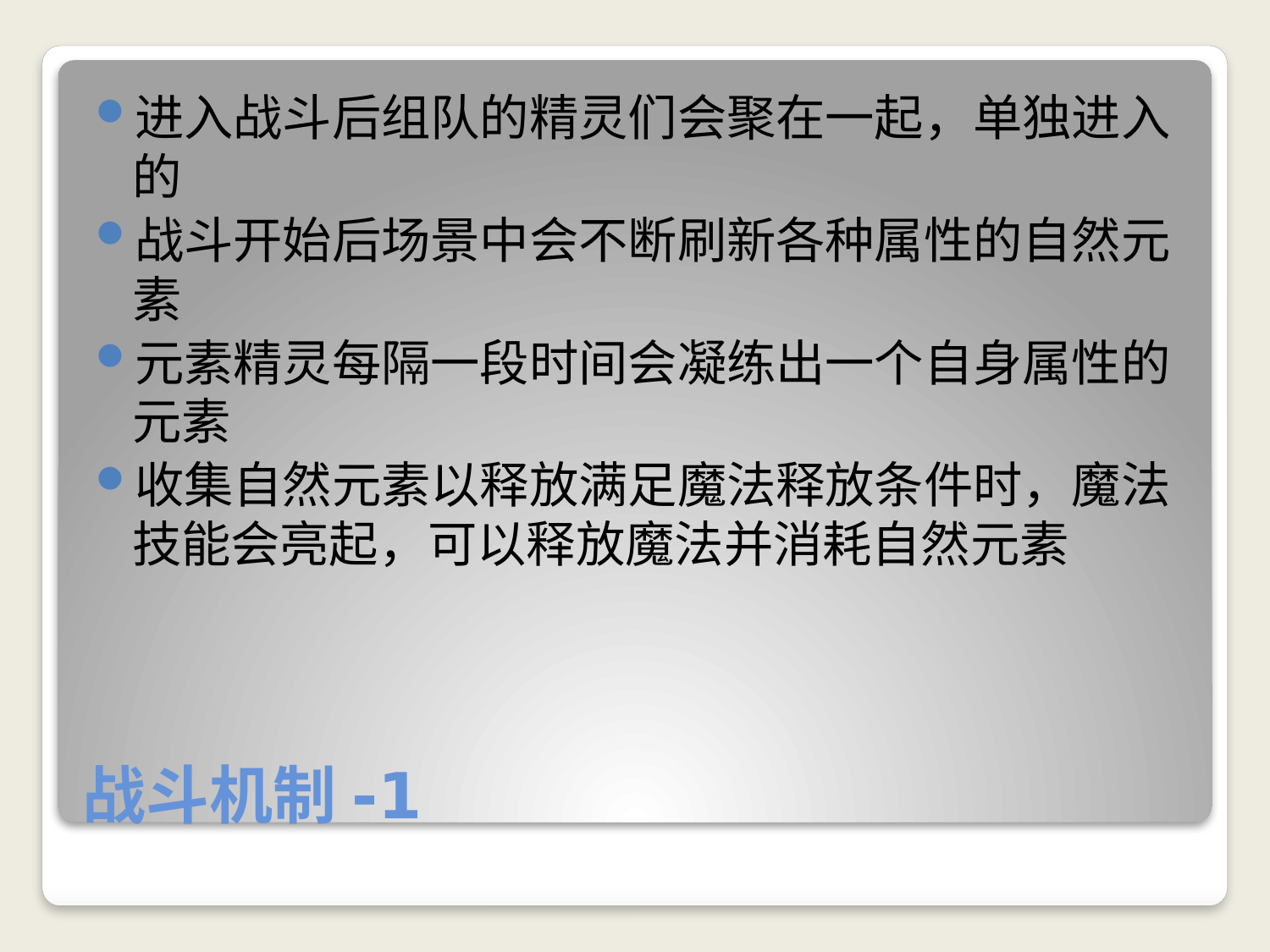

进入战斗后组队的精灵们会聚在一起，单独进入的
战斗开始后场景中会不断刷新各种属性的自然元素
元素精灵每隔一段时间会凝练出一个自身属性的元素
收集自然元素以释放满足魔法释放条件时，魔法技能会亮起，可以释放魔法并消耗自然元素

# 战斗机制-1